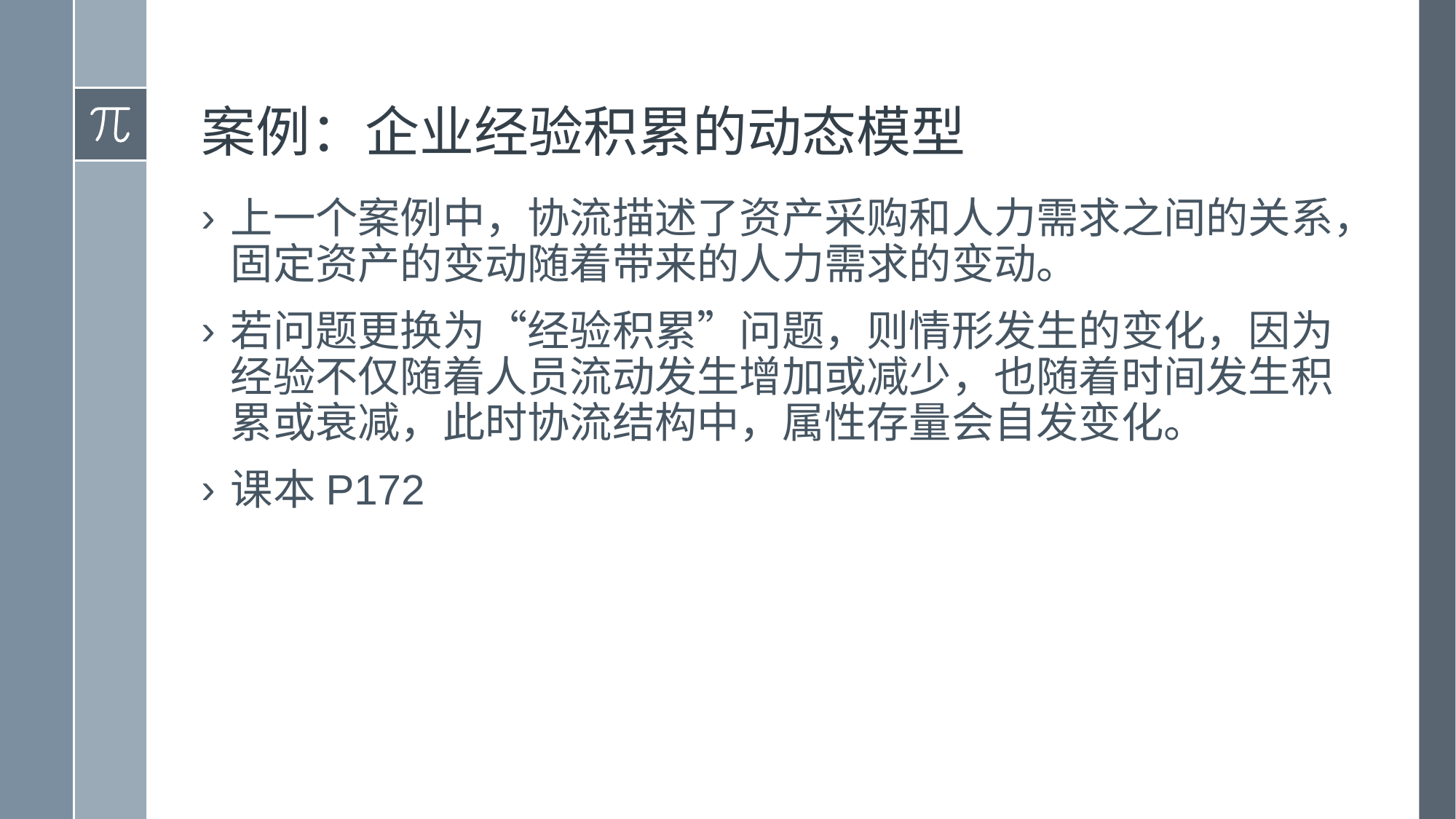

# 案例：企业经验积累的动态模型
上一个案例中，协流描述了资产采购和人力需求之间的关系，固定资产的变动随着带来的人力需求的变动。
若问题更换为“经验积累”问题，则情形发生的变化，因为经验不仅随着人员流动发生增加或减少，也随着时间发生积累或衰减，此时协流结构中，属性存量会自发变化。
课本P172